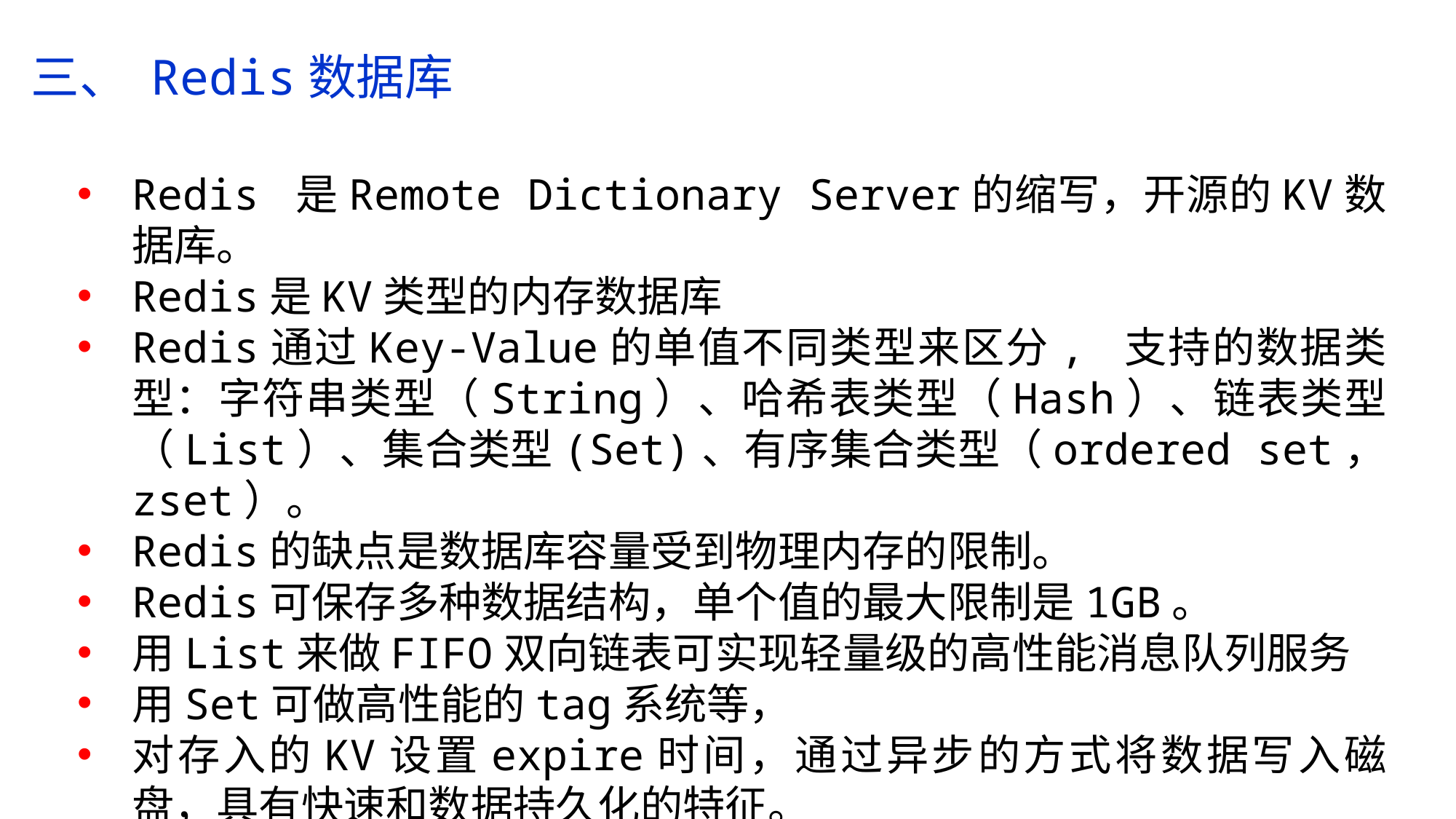

三、 Redis数据库
Redis 是Remote Dictionary Server的缩写，开源的KV数据库。
Redis是KV类型的内存数据库
Redis通过Key-Value的单值不同类型来区分, 支持的数据类型：字符串类型（String）、哈希表类型（Hash）、链表类型（List）、集合类型(Set)、有序集合类型（ordered set， zset）。
Redis的缺点是数据库容量受到物理内存的限制。
Redis可保存多种数据结构，单个值的最大限制是1GB。
用List来做FIFO双向链表可实现轻量级的高性能消息队列服务
用Set可做高性能的tag系统等，
对存入的KV设置expire时间，通过异步的方式将数据写入磁盘，具有快速和数据持久化的特征。